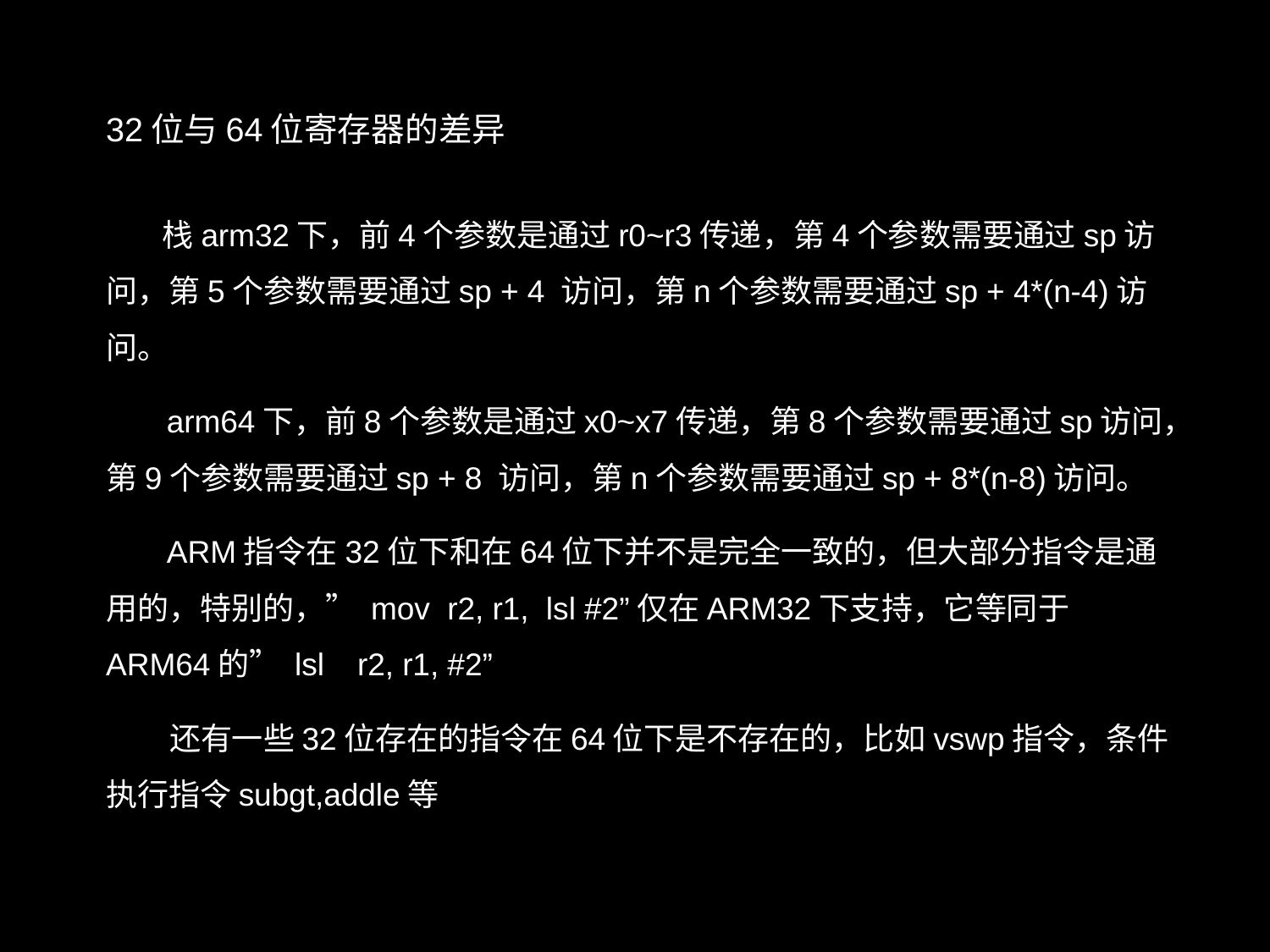

32位与64位寄存器的差异

       栈arm32下，前4个参数是通过r0~r3传递，第4个参数需要通过sp访问，第5个参数需要通过sp + 4 访问，第n个参数需要通过sp + 4*(n-4)访问。
       arm64下，前8个参数是通过x0~x7传递，第8个参数需要通过sp访问，第9个参数需要通过sp + 8 访问，第n个参数需要通过sp + 8*(n-8)访问。
       ARM指令在32位下和在64位下并不是完全一致的，但大部分指令是通用的，特别的，” mov  r2, r1,  lsl #2”仅在ARM32下支持，它等同于ARM64的” lsl	r2, r1, #2”
        还有一些32位存在的指令在64位下是不存在的，比如vswp指令，条件执行指令subgt,addle等